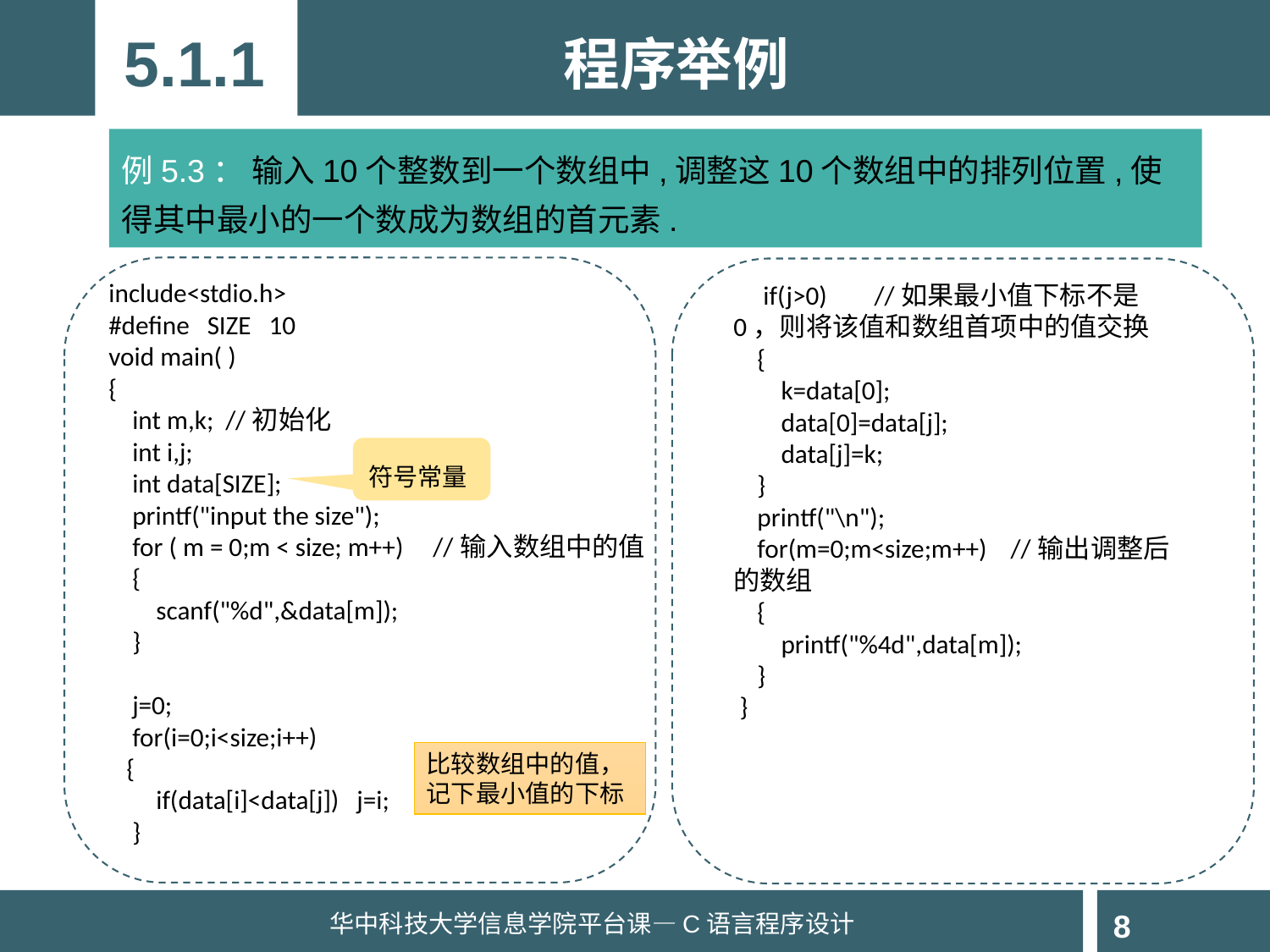

5.1.1
程序举例
例5.3： 输入10个整数到一个数组中,调整这10个数组中的排列位置,使得其中最小的一个数成为数组的首元素.

include<stdio.h>
#define   SIZE   10
void main( )
{
    int m,k;  //初始化
    int i,j;
    int data[SIZE];
    printf("input the size");
    for ( m = 0;m < size; m++)     //输入数组中的值
    {
        scanf("%d",&data[m]);
    }

    j=0;
    for(i=0;i<size;i++)
   {
        if(data[i]<data[j])   j=i;
    }
     if(j>0)        //如果最小值下标不是0，则将该值和数组首项中的值交换
    {
        k=data[0];
        data[0]=data[j];
        data[j]=k;
    }
    printf("\n");
    for(m=0;m<size;m++)    //输出调整后的数组
    {
        printf("%4d",data[m]);
    }
 }
符号常量
比较数组中的值，记下最小值的下标